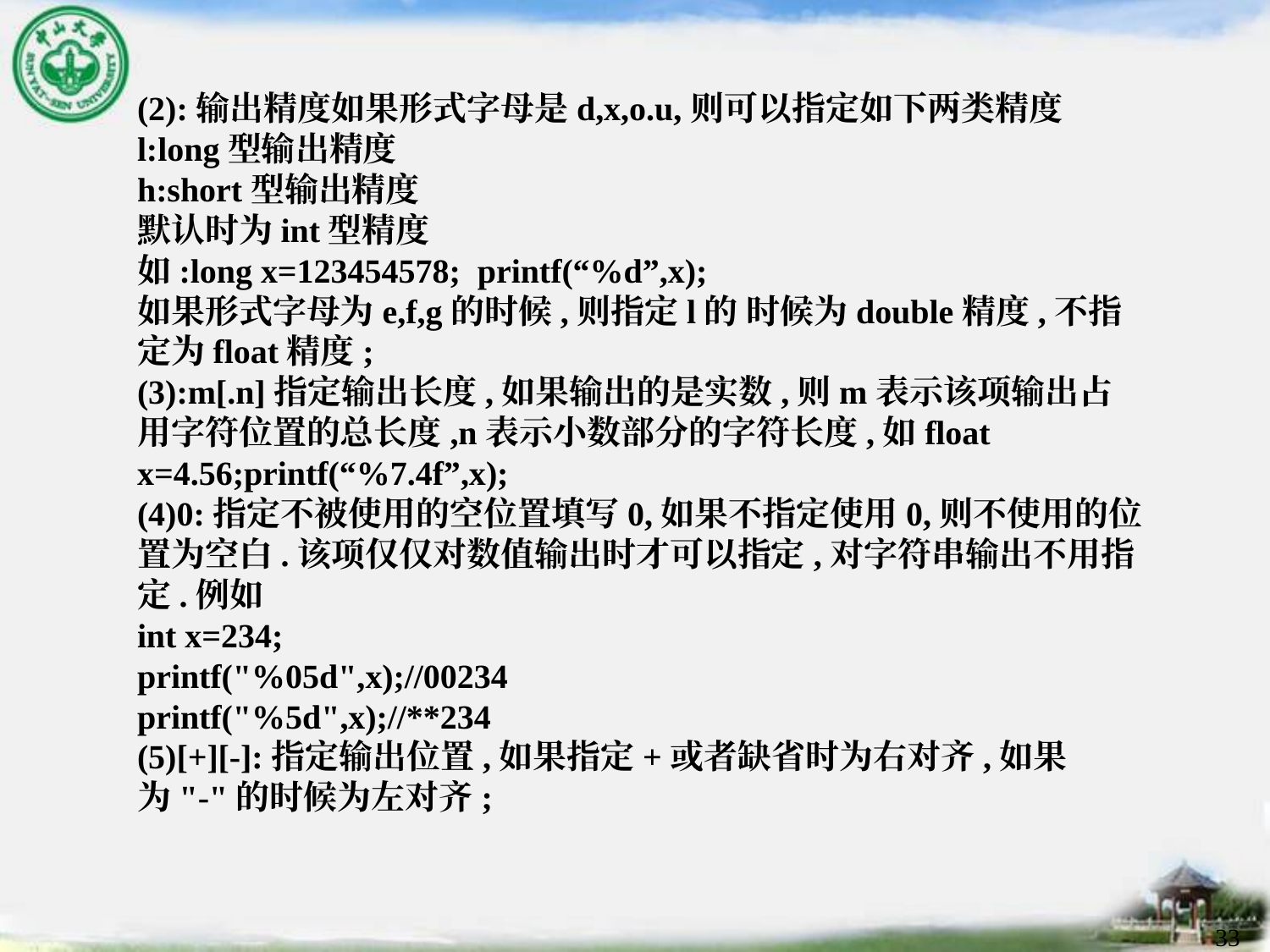

(2):输出精度如果形式字母是d,x,o.u,则可以指定如下两类精度
l:long型输出精度
h:short型输出精度
默认时为int型精度
如:long x=123454578;  printf(“%d”,x);
如果形式字母为e,f,g的时候,则指定l的 时候为double精度,不指定为float精度;
(3):m[.n]指定输出长度,如果输出的是实数,则m表示该项输出占用字符位置的总长度,n表示小数部分的字符长度,如float x=4.56;printf(“%7.4f”,x);
(4)0:指定不被使用的空位置填写0,如果不指定使用0,则不使用的位置为空白.该项仅仅对数值输出时才可以指定,对字符串输出不用指定.例如
int x=234;
printf("%05d",x);//00234
printf("%5d",x);//**234
(5)[+][-]:指定输出位置,如果指定+或者缺省时为右对齐,如果为"-"的时候为左对齐;
33